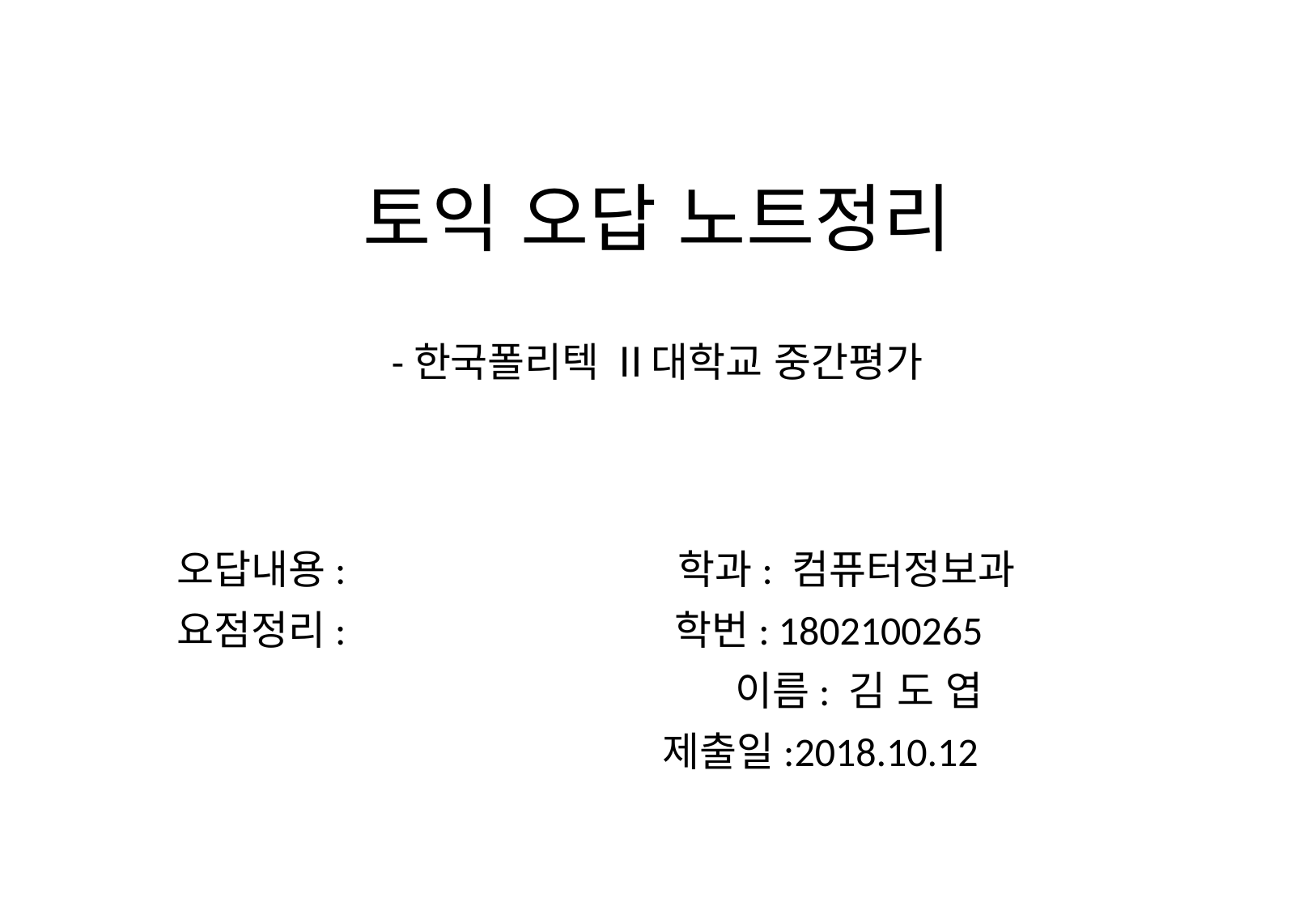

# 토익 오답 노트정리 -한국폴리텍 Ⅱ대학교 중간평가

오답내용:		              학과: 컴퓨터정보과
요점정리:                                   학번: 1802100265
		                           이름: 김 도 엽
				제출일:2018.10.12